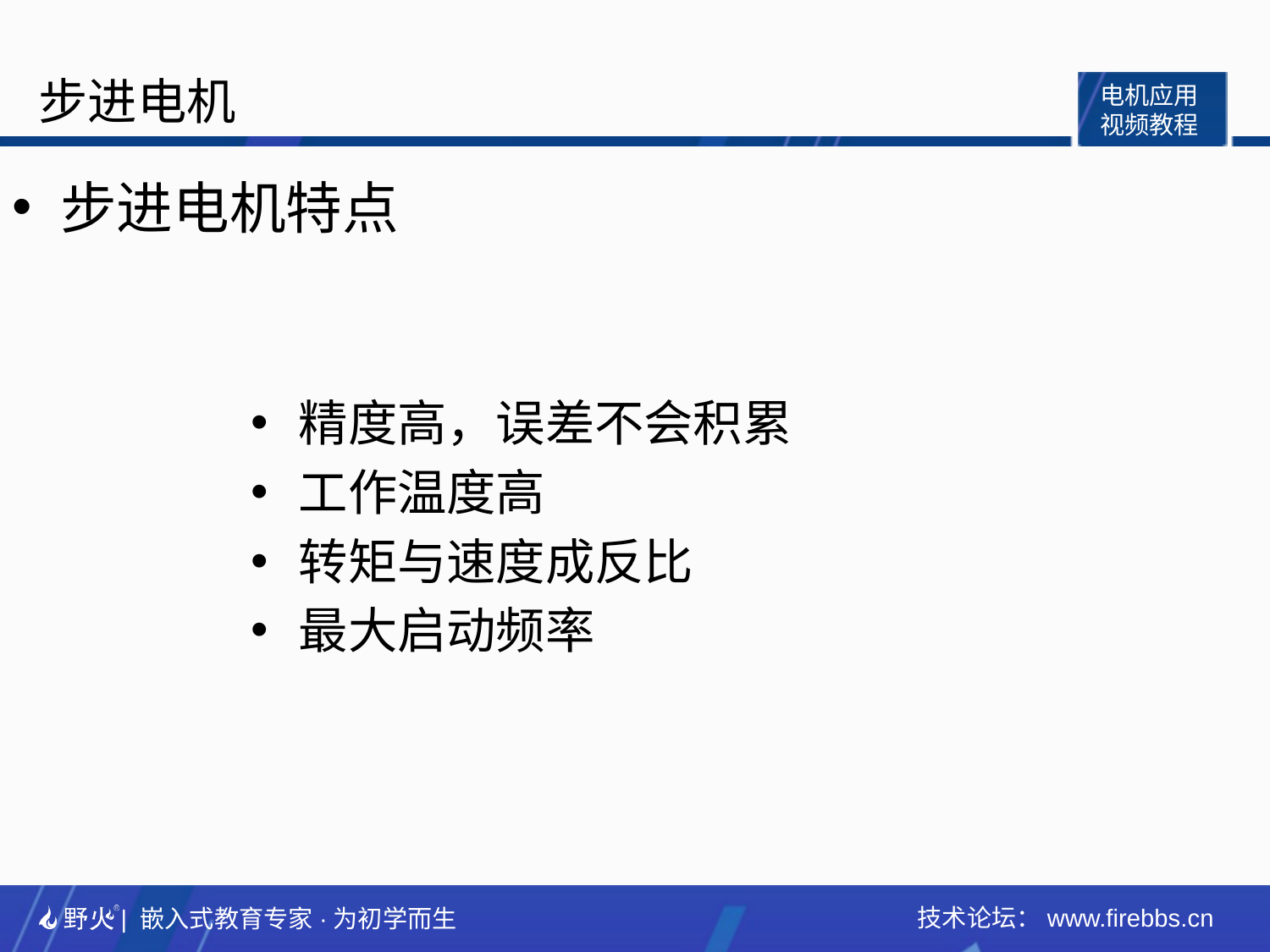

步进电机特点
精度高，误差不会积累
工作温度高
转矩与速度成反比
最大启动频率